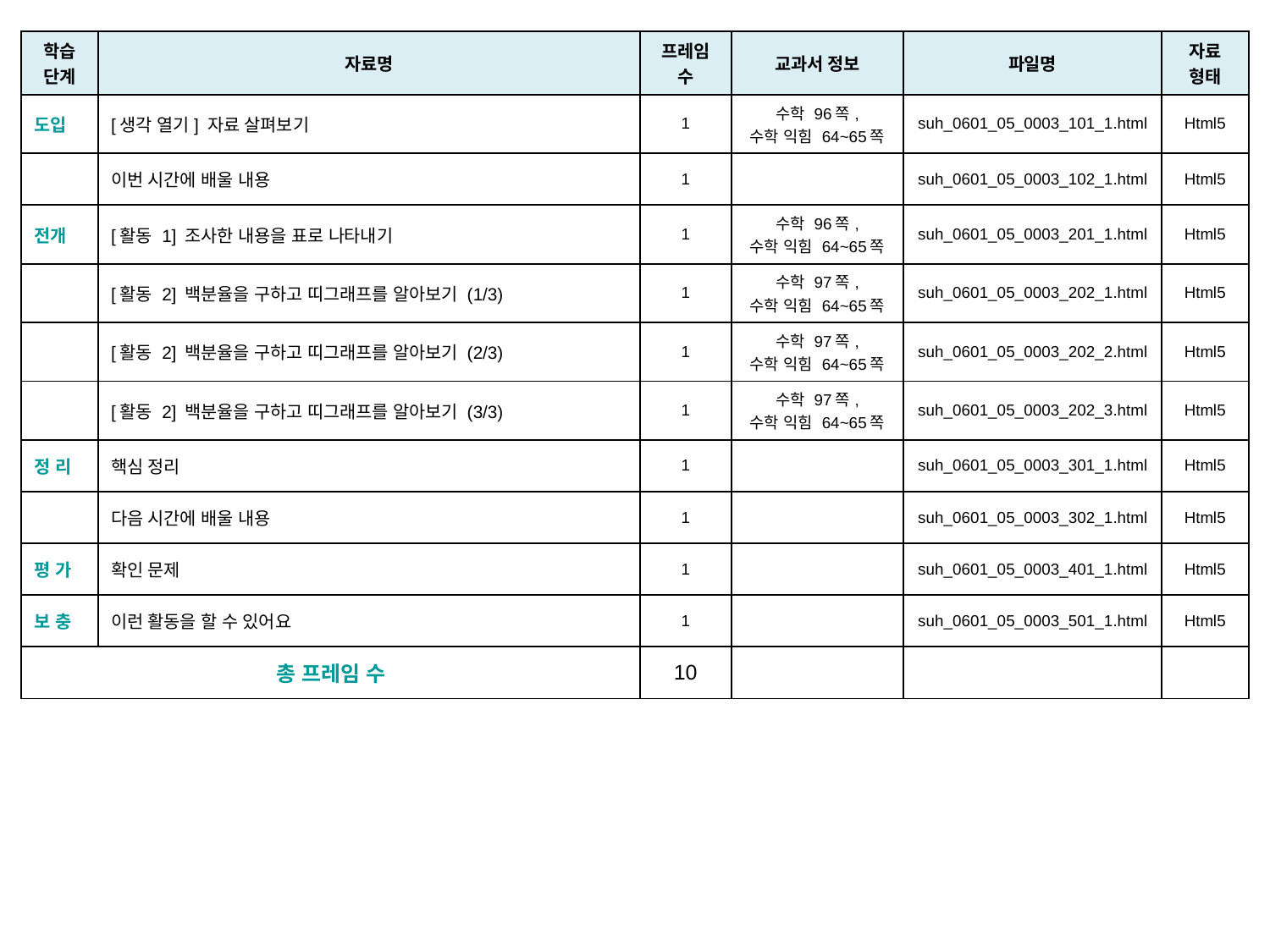

| 학습 단계 | 자료명 | 프레임 수 | 교과서 정보 | 파일명 | 자료 형태 |
| --- | --- | --- | --- | --- | --- |
| 도입 | [생각 열기] 자료 살펴보기 | 1 | 수학 96쪽, 수학 익힘 64~65쪽 | suh\_0601\_05\_0003\_101\_1.html | Html5 |
|  | 이번 시간에 배울 내용 | 1 |  | suh\_0601\_05\_0003\_102\_1.html | Html5 |
| 전개 | [활동 1] 조사한 내용을 표로 나타내기 | 1 | 수학 96쪽, 수학 익힘 64~65쪽 | suh\_0601\_05\_0003\_201\_1.html | Html5 |
|  | [활동 2] 백분율을 구하고 띠그래프를 알아보기 (1/3) | 1 | 수학 97쪽, 수학 익힘 64~65쪽 | suh\_0601\_05\_0003\_202\_1.html | Html5 |
|  | [활동 2] 백분율을 구하고 띠그래프를 알아보기 (2/3) | 1 | 수학 97쪽, 수학 익힘 64~65쪽 | suh\_0601\_05\_0003\_202\_2.html | Html5 |
|  | [활동 2] 백분율을 구하고 띠그래프를 알아보기 (3/3) | 1 | 수학 97쪽, 수학 익힘 64~65쪽 | suh\_0601\_05\_0003\_202\_3.html | Html5 |
| 정 리 | 핵심 정리 | 1 |  | suh\_0601\_05\_0003\_301\_1.html | Html5 |
|  | 다음 시간에 배울 내용 | 1 |  | suh\_0601\_05\_0003\_302\_1.html | Html5 |
| 평 가 | 확인 문제 | 1 |  | suh\_0601\_05\_0003\_401\_1.html | Html5 |
| 보 충 | 이런 활동을 할 수 있어요 | 1 |  | suh\_0601\_05\_0003\_501\_1.html | Html5 |
| 총 프레임 수 |  | 10 |  |  |  |